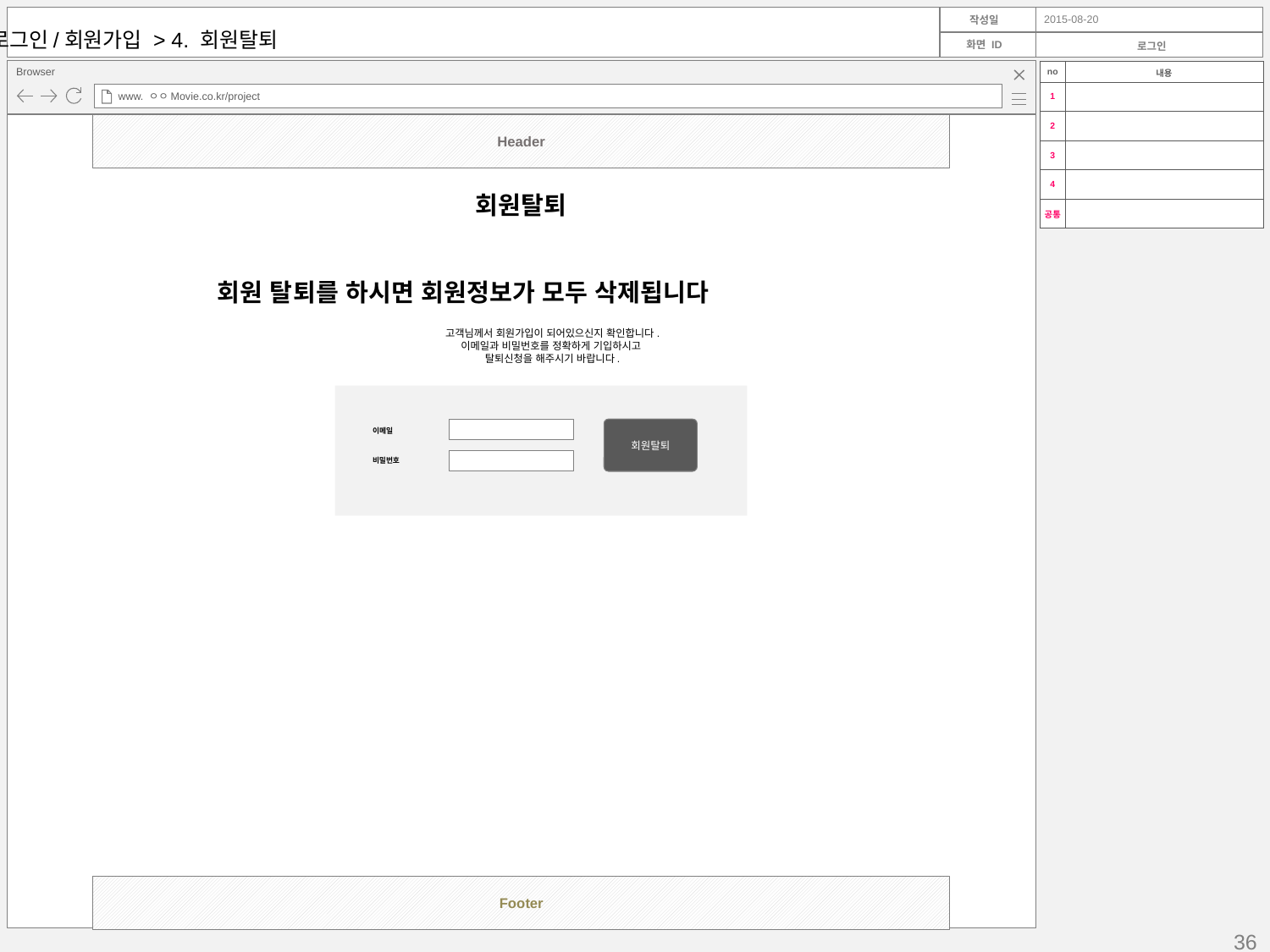

2015-08-20
로그인/회원가입 > 4. 회원탈퇴
로그인
| no | 내용 |
| --- | --- |
| 1 |  |
| 2 |  |
| 3 |  |
| 4 |  |
| 공통 |  |
Header
회원탈퇴
회원 탈퇴를 하시면 회원정보가 모두 삭제됩니다
고객님께서 회원가입이 되어있으신지 확인합니다.
이메일과 비밀번호를 정확하게 기입하시고
탈퇴신청을 해주시기 바랍니다.

이메일
비밀번호

회원탈퇴
Footer
36